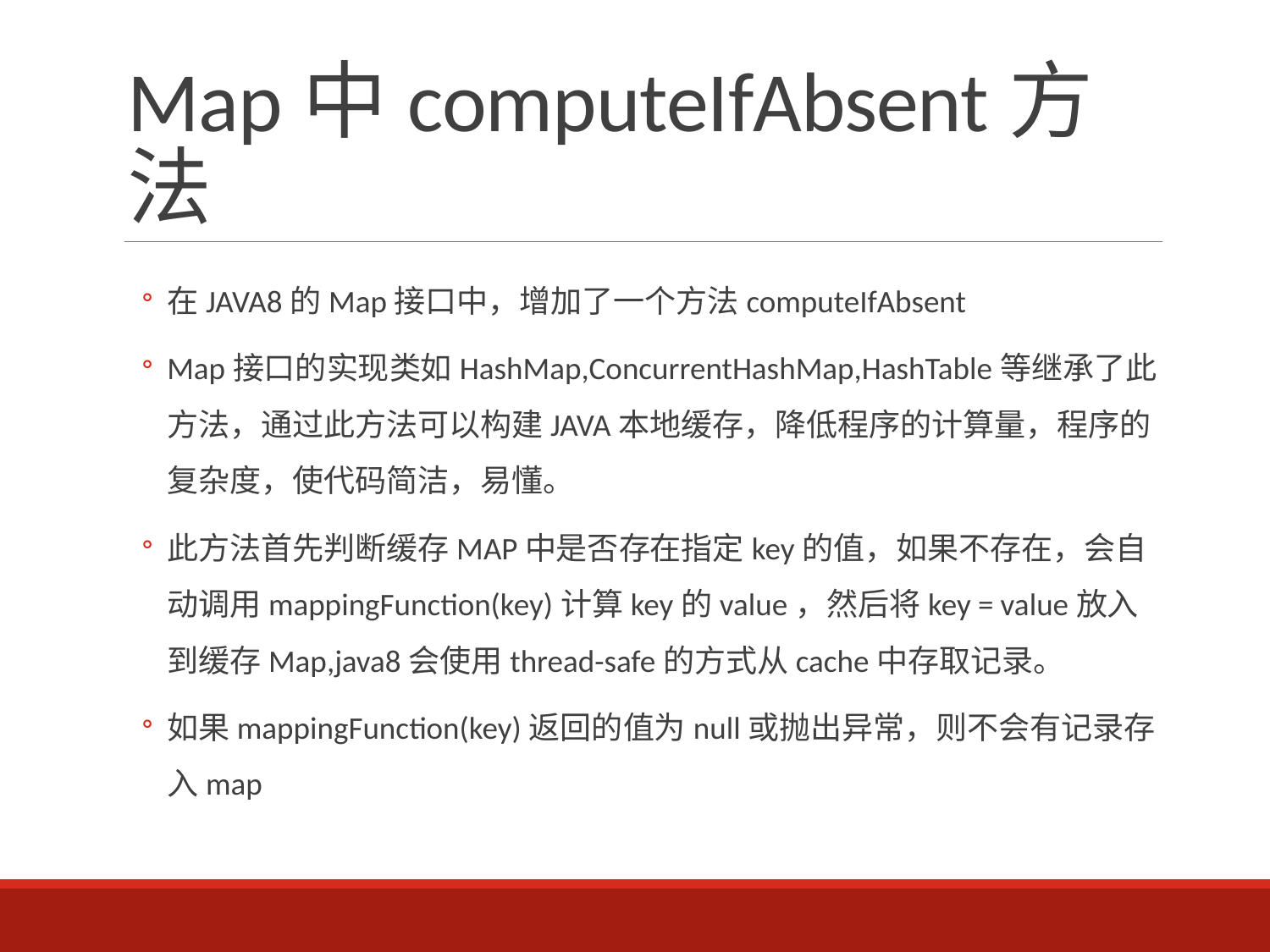

# Map中computeIfAbsent方法

在JAVA8的Map接口中，增加了一个方法computeIfAbsent
Map接口的实现类如HashMap,ConcurrentHashMap,HashTable等继承了此方法，通过此方法可以构建JAVA本地缓存，降低程序的计算量，程序的复杂度，使代码简洁，易懂。
此方法首先判断缓存MAP中是否存在指定key的值，如果不存在，会自动调用mappingFunction(key)计算key的value，然后将key = value放入到缓存Map,java8会使用thread-safe的方式从cache中存取记录。
如果mappingFunction(key)返回的值为null或抛出异常，则不会有记录存入map